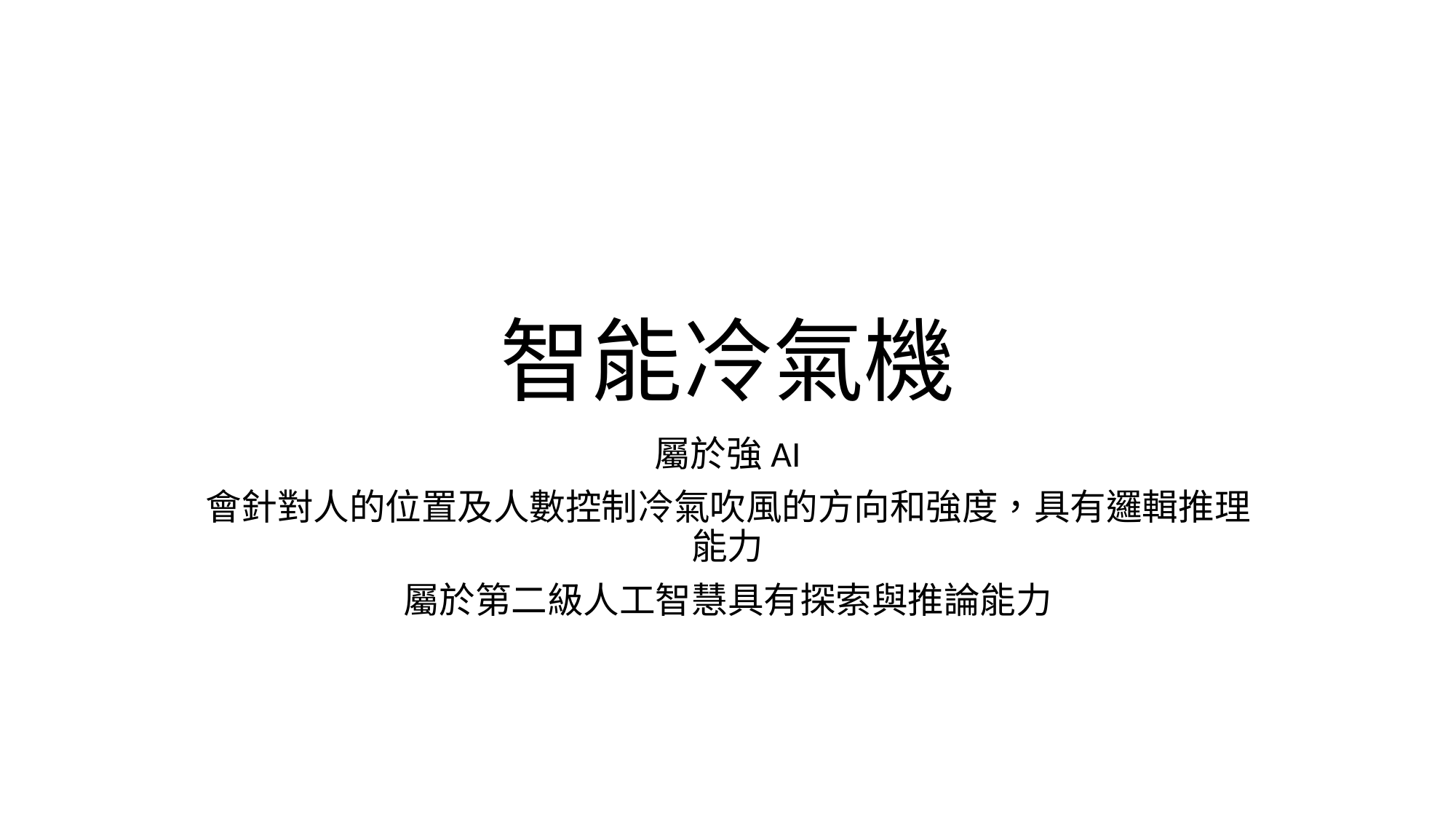

# 智能冷氣機
屬於強AI
會針對人的位置及人數控制冷氣吹風的方向和強度，具有邏輯推理能力
屬於第二級人工智慧具有探索與推論能力